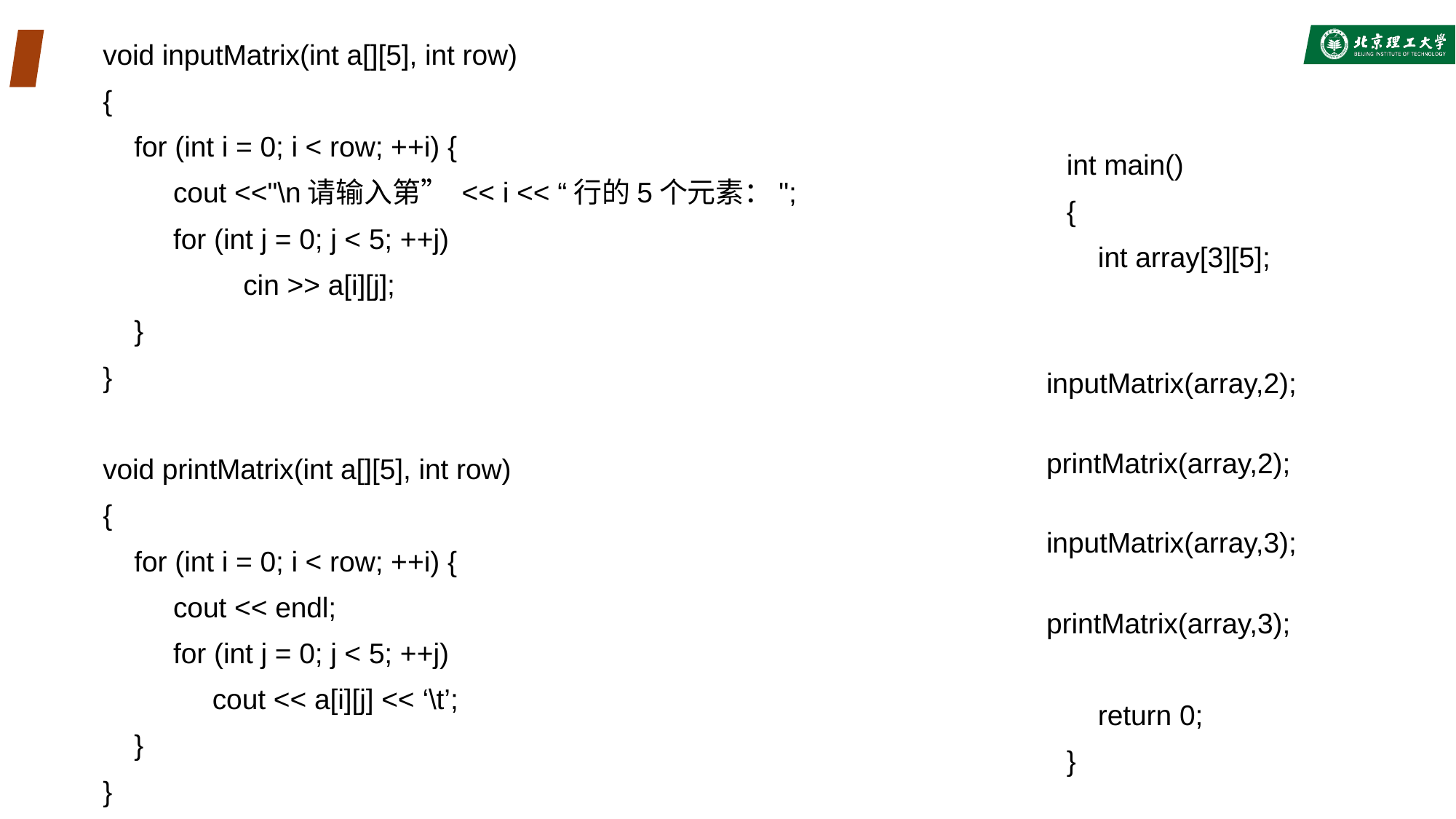

void inputMatrix(int a[][5], int row)
{
    for (int i = 0; i < row; ++i) {
         cout <<"\n请输入第” << i << “行的5个元素：";
         for (int j = 0; j < 5; ++j)
	    cin >> a[i][j];
    }
}

void printMatrix(int a[][5], int row)
{
    for (int i = 0; i < row; ++i) {
         cout << endl;
         for (int j = 0; j < 5; ++j)
              cout << a[i][j] << ‘\t’;
    }
}
#
int main()
{
    int array[3][5];

    inputMatrix(array,2);
    printMatrix(array,2);
    inputMatrix(array,3);
    printMatrix(array,3);

    return 0;
}